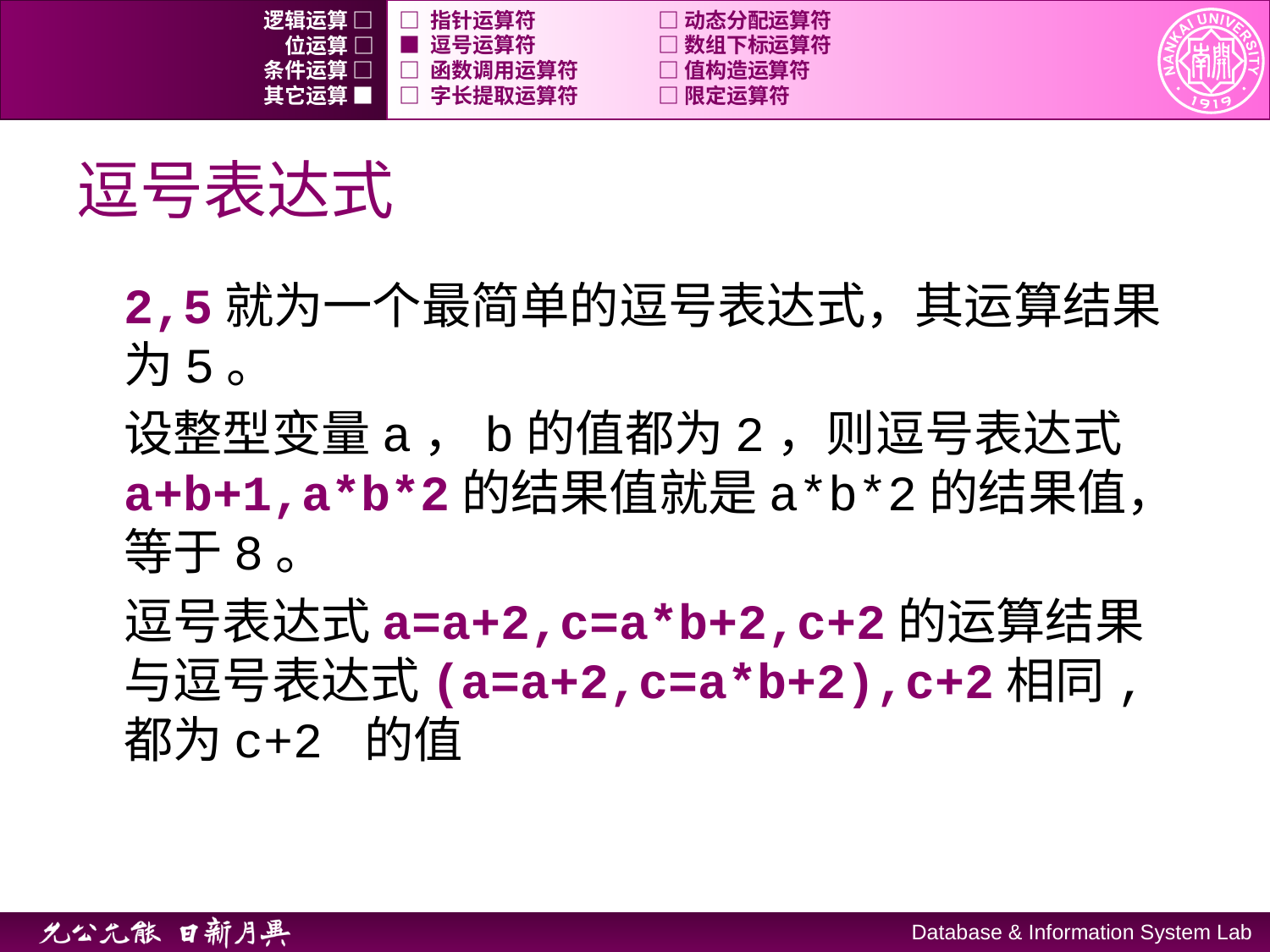

逻辑运算 □
□ 指针运算符	 □ 动态分配运算符
位运算 □
■ 逗号运算符	 □ 数组下标运算符
条件运算 □
□ 函数调用运算符	 □ 值构造运算符
其它运算 ■
□ 字长提取运算符	 □ 限定运算符

# 逗号表达式
2,5就为一个最简单的逗号表达式，其运算结果为5。
设整型变量a，b的值都为2，则逗号表达式 a+b+1,a*b*2的结果值就是a*b*2的结果值，等于8。
逗号表达式a=a+2,c=a*b+2,c+2的运算结果与逗号表达式(a=a+2,c=a*b+2),c+2相同,都为c+2 的值